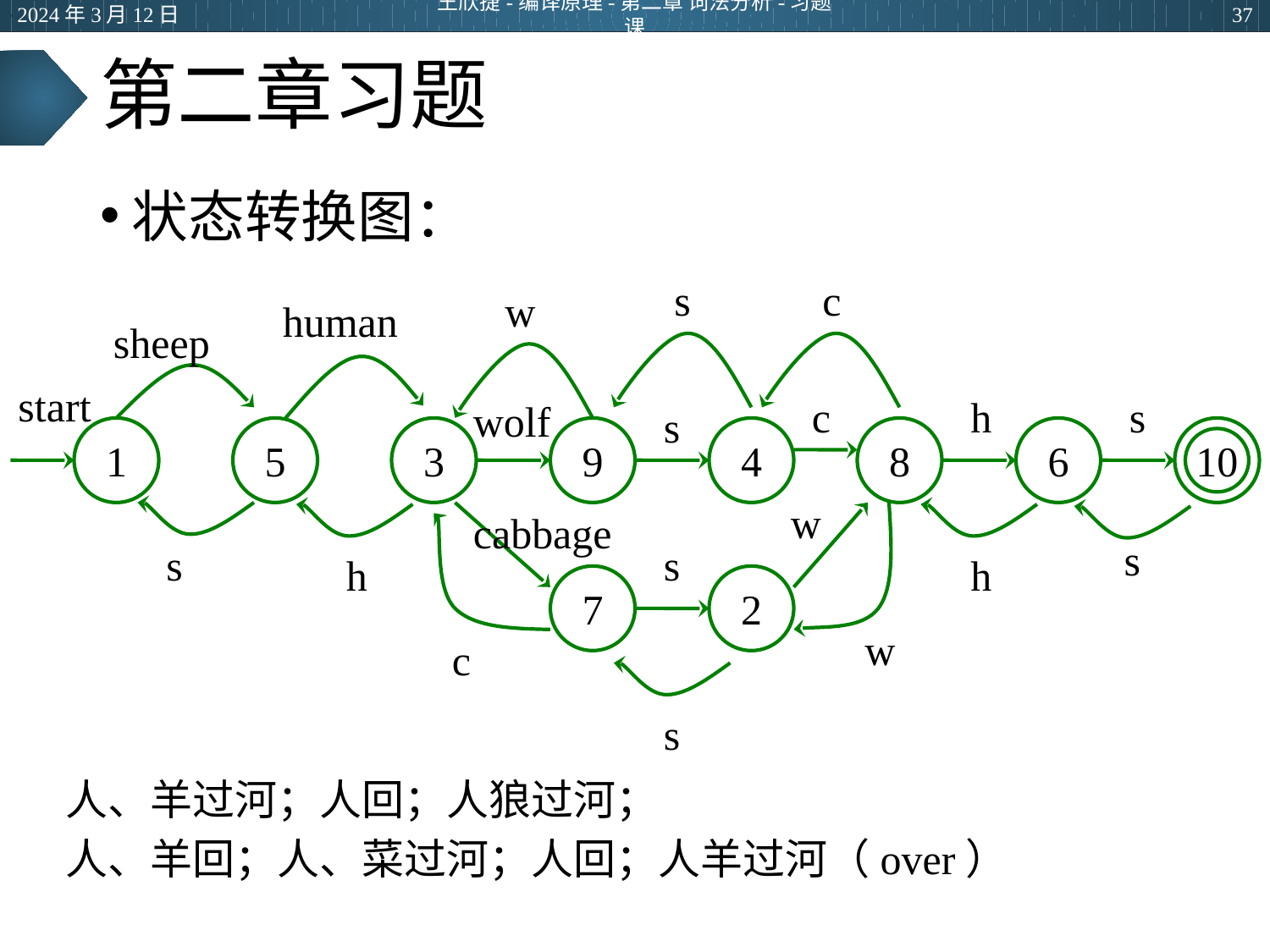

2024年3月12日
王欣捷-编译原理-第二章 词法分析-习题课
37
# 第二章习题
状态转换图：
s
c
w
human
sheep

start
c
h
s
wolf
s
1
5
3
9
4
8
6

10

w

cabbage

s
s
h
h
7
2

w
c

s

s
人、羊过河；人回；人狼过河；
人、羊回；人、菜过河；人回；人羊过河（over）